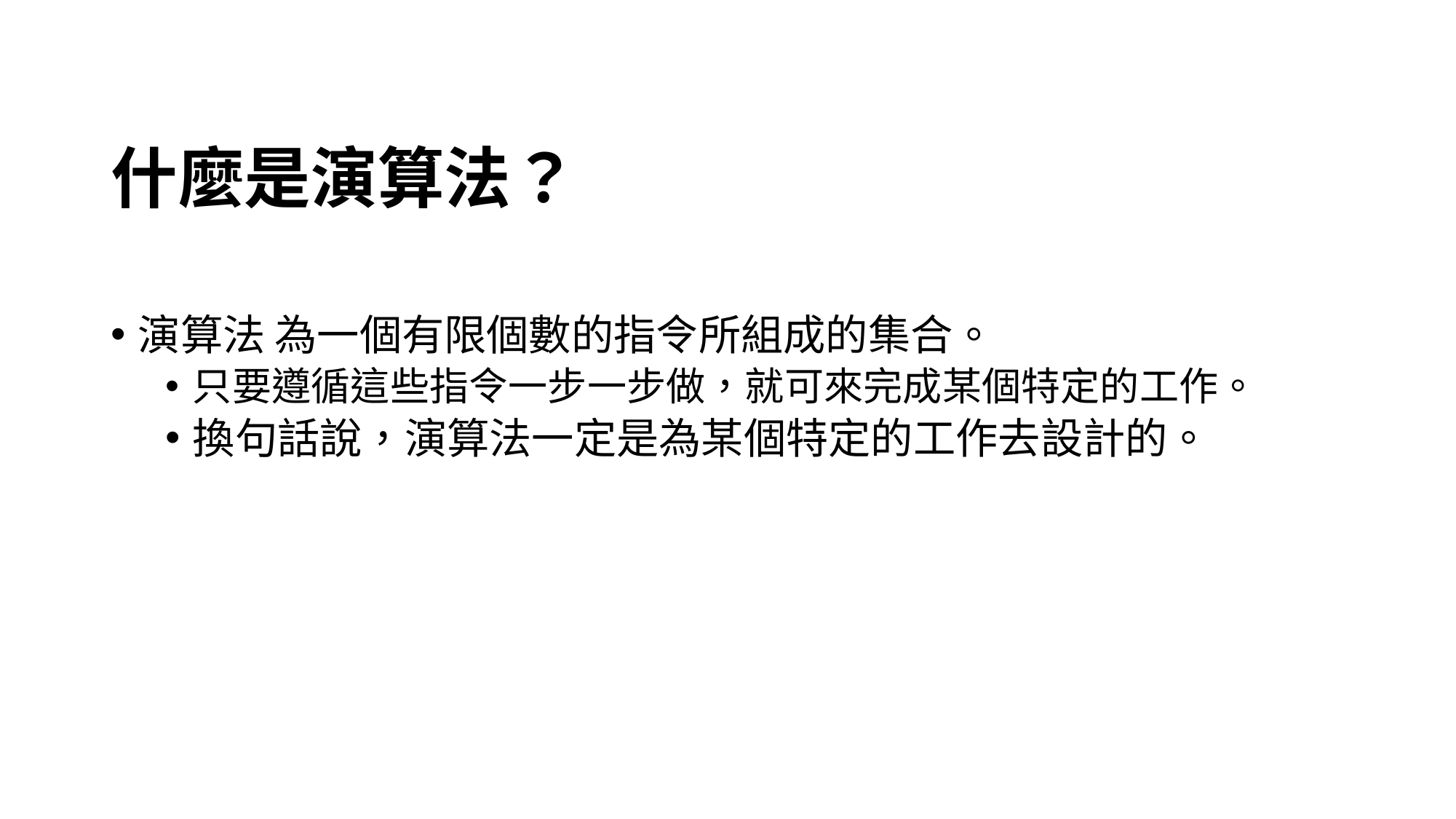

# 什麼是演算法？
演算法 為一個有限個數的指令所組成的集合。
只要遵循這些指令一步一步做，就可來完成某個特定的工作。
換句話說，演算法一定是為某個特定的工作去設計的。